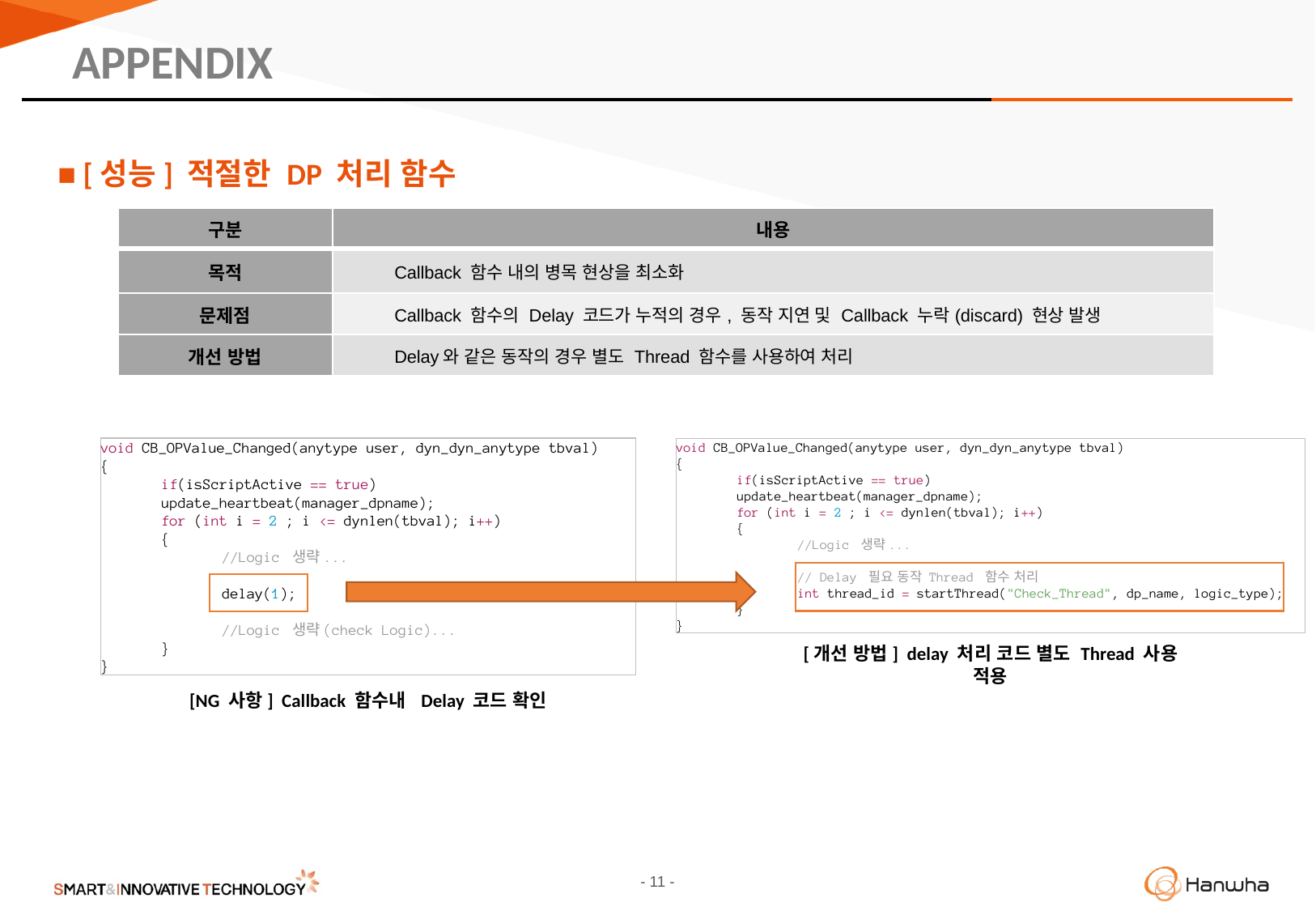

APPENDIX
■ [성능] 적절한 DP 처리 함수
| 구분 | 내용 |
| --- | --- |
| 목적 | Callback 함수 내의 병목 현상을 최소화 |
| 문제점 | Callback 함수의 Delay 코드가 누적의 경우, 동작 지연 및 Callback 누락(discard) 현상 발생 |
| 개선 방법 | Delay와 같은 동작의 경우 별도 Thread 함수를 사용하여 처리 |
void CB_OPValue_Changed(anytype user, dyn_dyn_anytype tbval)
{
if(isScriptActive == true)
update_heartbeat(manager_dpname);
for (int i = 2 ; i <= dynlen(tbval); i++)
{
//Logic 생략...

delay(1);
//Logic 생략(check Logic)...
}
}
void CB_OPValue_Changed(anytype user, dyn_dyn_anytype tbval)
{
if(isScriptActive == true)
update_heartbeat(manager_dpname);
for (int i = 2 ; i <= dynlen(tbval); i++)
{
//Logic 생략...
// Delay 필요 동작 Thread 함수 처리
int thread_id = startThread("Check_Thread", dp_name, logic_type);
}
}

[개선 방법]  delay 처리 코드 별도 Thread 사용 적용
[NG 사항]  Callback 함수내  Delay 코드 확인